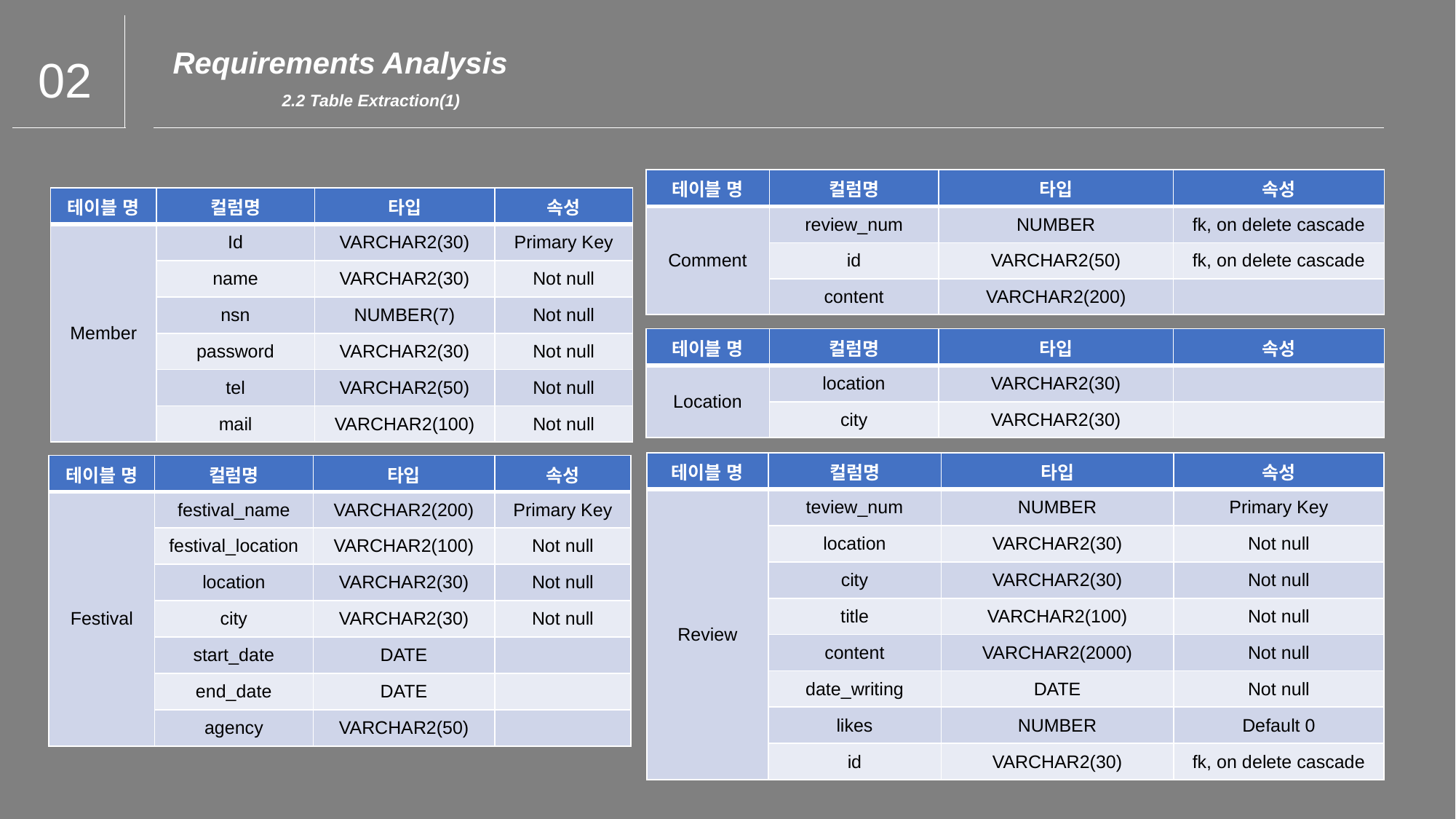

02
Requirements Analysis
	2.2 Table Extraction(1)
| 테이블 명 | 컬럼명 | 타입 | 속성 |
| --- | --- | --- | --- |
| Comment | review\_num | NUMBER | fk, on delete cascade |
|  | id | VARCHAR2(50) | fk, on delete cascade |
|  | content | VARCHAR2(200) |  |
| 테이블 명 | 컬럼명 | 타입 | 속성 |
| --- | --- | --- | --- |
| Member | Id | VARCHAR2(30) | Primary Key |
|  | name | VARCHAR2(30) | Not null |
|  | nsn | NUMBER(7) | Not null |
|  | password | VARCHAR2(30) | Not null |
|  | tel | VARCHAR2(50) | Not null |
|  | mail | VARCHAR2(100) | Not null |
| 테이블 명 | 컬럼명 | 타입 | 속성 |
| --- | --- | --- | --- |
| Location | location | VARCHAR2(30) |  |
|  | city | VARCHAR2(30) |  |
| 테이블 명 | 컬럼명 | 타입 | 속성 |
| --- | --- | --- | --- |
| Review | teview\_num | NUMBER | Primary Key |
|  | location | VARCHAR2(30) | Not null |
|  | city | VARCHAR2(30) | Not null |
|  | title | VARCHAR2(100) | Not null |
|  | content | VARCHAR2(2000) | Not null |
|  | date\_writing | DATE | Not null |
|  | likes | NUMBER | Default 0 |
|  | id | VARCHAR2(30) | fk, on delete cascade |
| 테이블 명 | 컬럼명 | 타입 | 속성 |
| --- | --- | --- | --- |
| Festival | festival\_name | VARCHAR2(200) | Primary Key |
|  | festival\_location | VARCHAR2(100) | Not null |
|  | location | VARCHAR2(30) | Not null |
|  | city | VARCHAR2(30) | Not null |
|  | start\_date | DATE |  |
|  | end\_date | DATE |  |
|  | agency | VARCHAR2(50) |  |